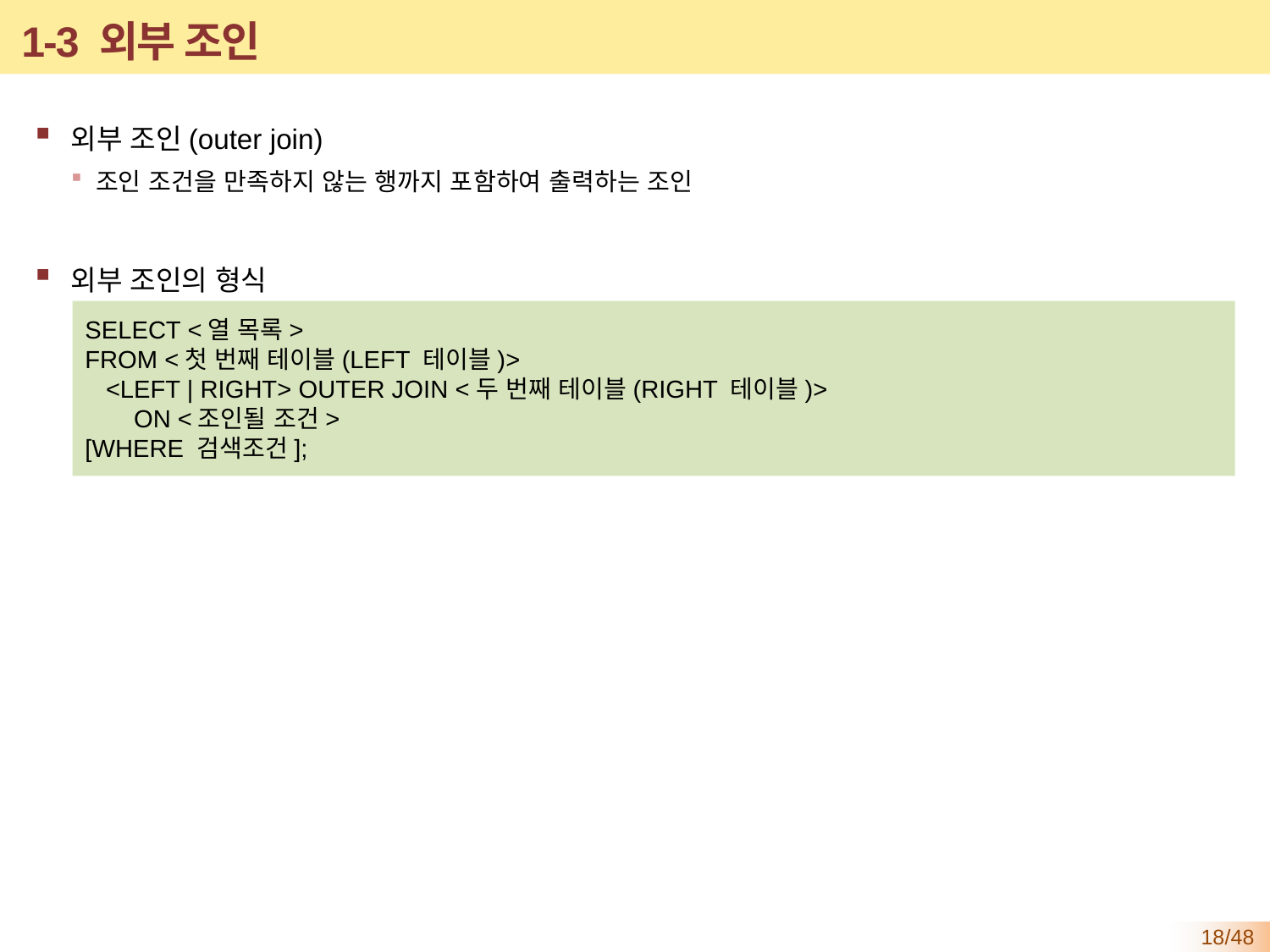

# 1-3 외부 조인
외부 조인(outer join)
조인 조건을 만족하지 않는 행까지 포함하여 출력하는 조인

외부 조인의 형식

SELECT <열 목록>
FROM <첫 번째 테이블(LEFT 테이블)>
   <LEFT | RIGHT> OUTER JOIN <두 번째 테이블(RIGHT 테이블)>
       ON <조인될 조건>
[WHERE 검색조건];